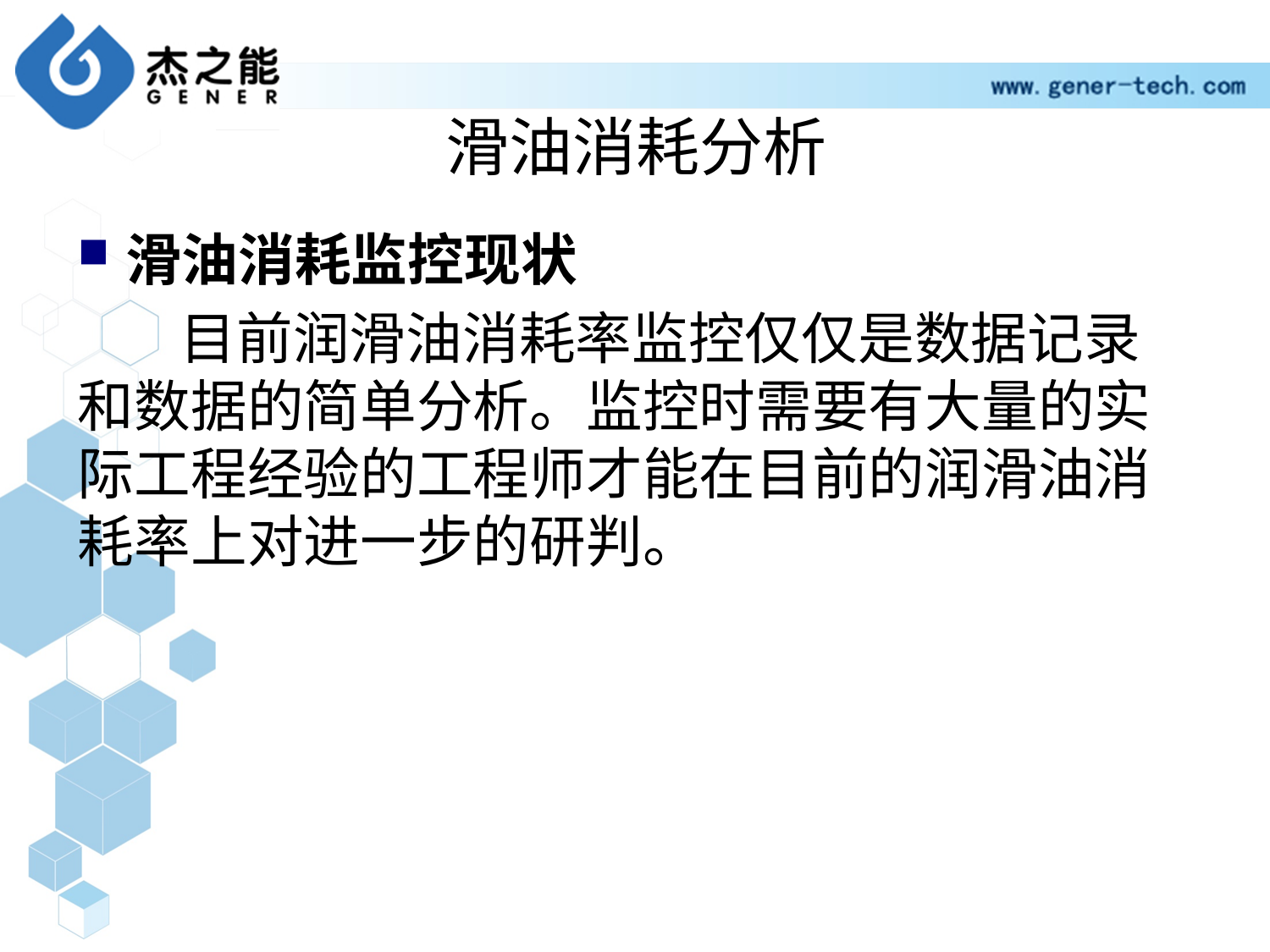

# 滑油消耗分析
滑油消耗监控现状
       目前润滑油消耗率监控仅仅是数据记录和数据的简单分析。监控时需要有大量的实际工程经验的工程师才能在目前的润滑油消耗率上对进一步的研判。